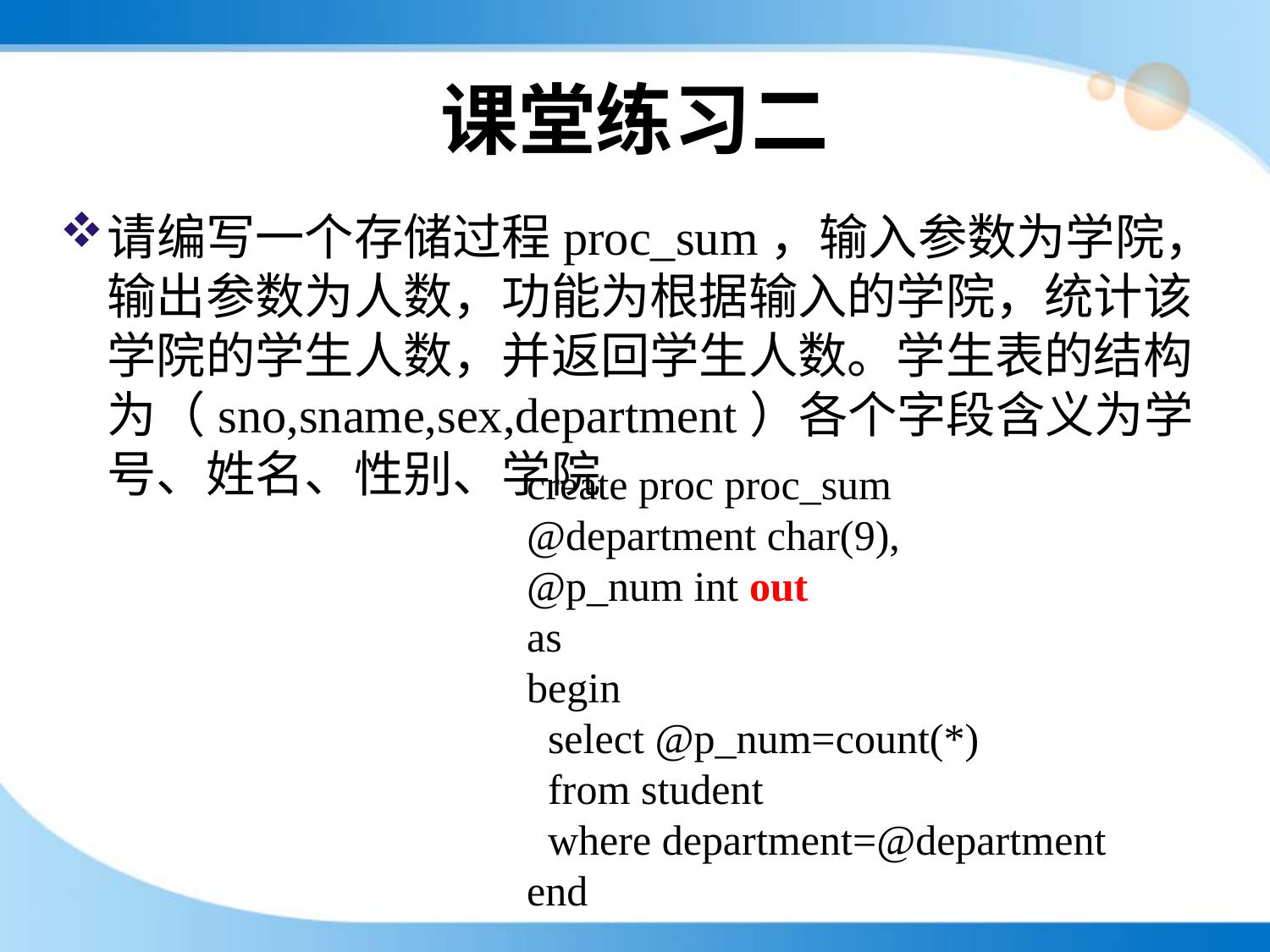

# 课堂练习二
请编写一个存储过程proc_sum，输入参数为学院，输出参数为人数，功能为根据输入的学院，统计该学院的学生人数，并返回学生人数。学生表的结构为（sno,sname,sex,department）各个字段含义为学号、姓名、性别、学院

create proc proc_sum
@department char(9),
@p_num int out
as
begin
  select @p_num=count(*)
  from student
  where department=@department
end